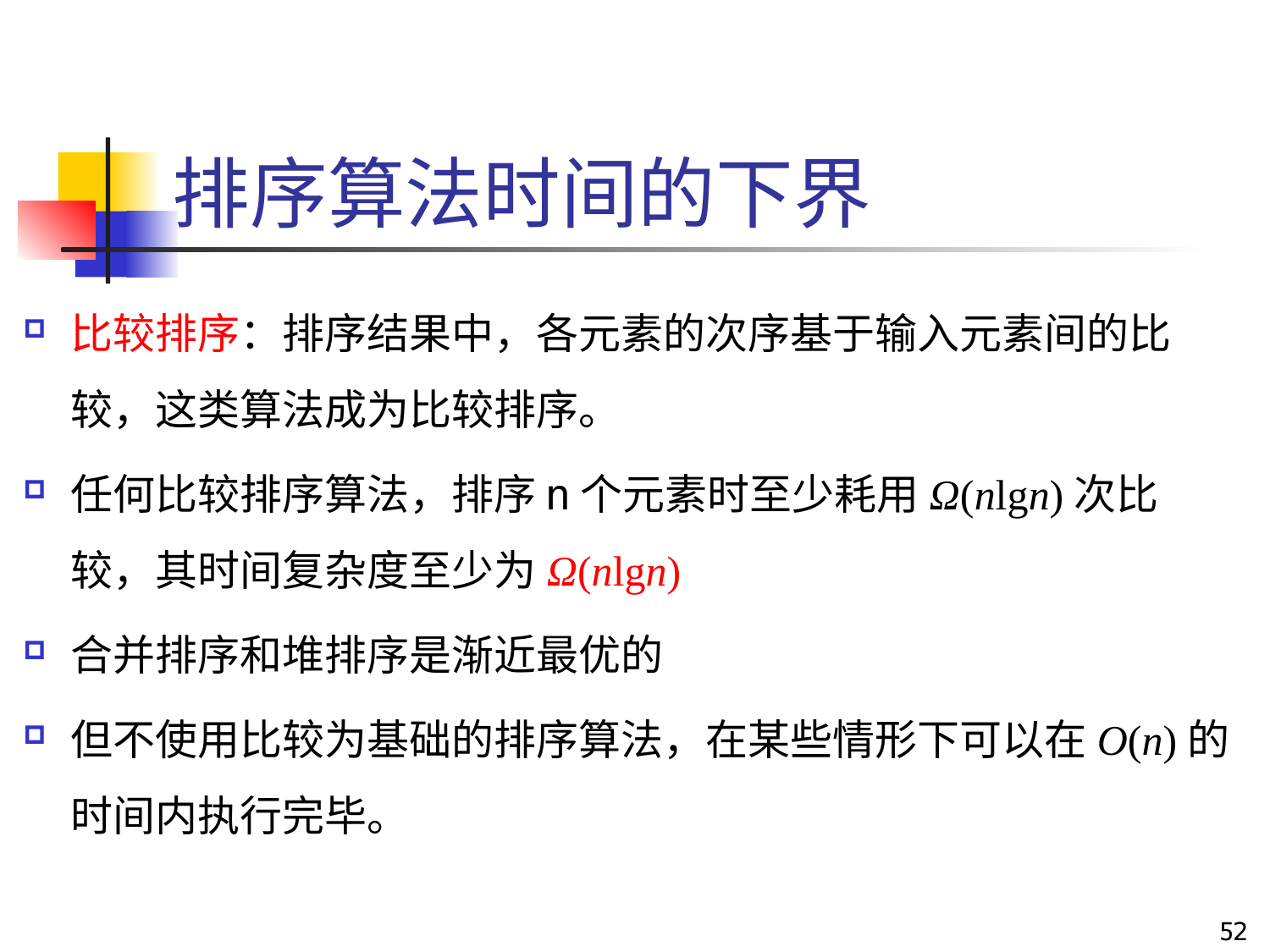

排序算法时间的下界
比较排序：排序结果中，各元素的次序基于输入元素间的比较，这类算法成为比较排序。
任何比较排序算法，排序n个元素时至少耗用Ω(nlgn)次比较，其时间复杂度至少为Ω(nlgn)
合并排序和堆排序是渐近最优的
但不使用比较为基础的排序算法，在某些情形下可以在O(n)的时间内执行完毕。
52